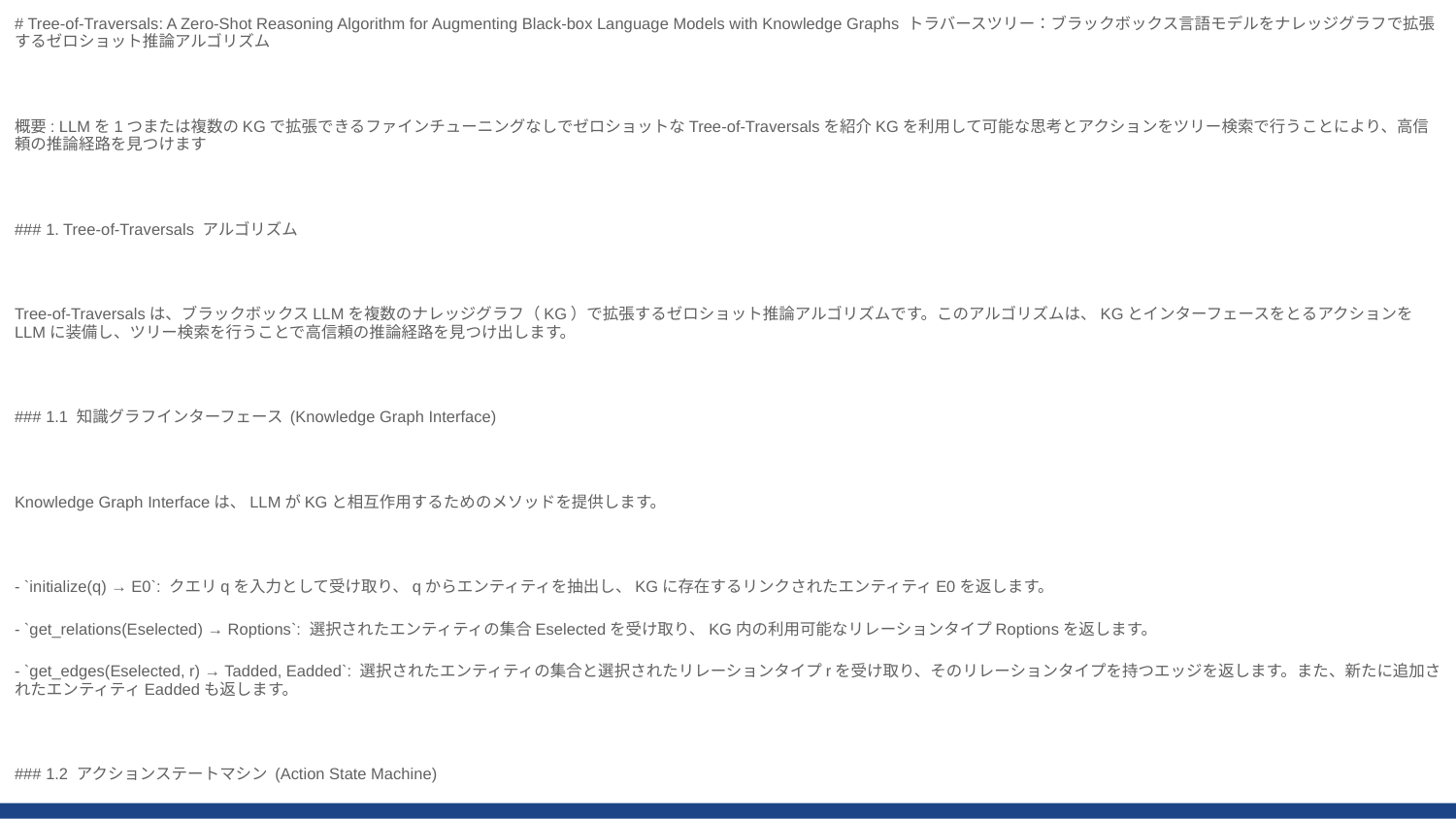

# Tree-of-Traversals: A Zero-Shot Reasoning Algorithm for Augmenting Black-box Language Models with Knowledge Graphs トラバースツリー：ブラックボックス言語モデルをナレッジグラフで拡張するゼロショット推論アルゴリズム

概要: LLMを1つまたは複数のKGで拡張できるファインチューニングなしでゼロショットなTree-of-Traversalsを紹介KGを利用して可能な思考とアクションをツリー検索で行うことにより、高信頼の推論経路を見つけます

### 1. Tree-of-Traversals アルゴリズム

Tree-of-Traversalsは、ブラックボックスLLMを複数のナレッジグラフ（KG）で拡張するゼロショット推論アルゴリズムです。このアルゴリズムは、KGとインターフェースをとるアクションをLLMに装備し、ツリー検索を行うことで高信頼の推論経路を見つけ出します。

### 1.1 知識グラフインターフェース (Knowledge Graph Interface)

Knowledge Graph Interfaceは、LLMがKGと相互作用するためのメソッドを提供します。

- `initialize(q) → E0`: クエリqを入力として受け取り、qからエンティティを抽出し、KGに存在するリンクされたエンティティE0を返します。
- `get_relations(Eselected) → Roptions`: 選択されたエンティティの集合Eselectedを受け取り、KG内の利用可能なリレーションタイプRoptionsを返します。
- `get_edges(Eselected, r) → Tadded, Eadded`: 選択されたエンティティの集合と選択されたリレーションタイプrを受け取り、そのリレーションタイプを持つエッジを返します。また、新たに追加されたエンティティEaddedも返します。

### 1.2 アクションステートマシン (Action State Machine)

Action State Machineは、LLMがKGを拡張するために取るべきアクションを定義する有限状態機械です。

- **状態**:
    - `default`: 初期状態。
    - `selecting-entities`: エンティティ選択状態。
    - `selecting-relation`: リレーション選択状態。
    - `done`: 完了状態。
- **アクション**:
    - `Think`: 思考。
    - `Answer`: 回答。
    - `ExpandKG`: KGの拡張。
    - `Select_Entities`: エンティティの選択。
    - `Select_Relation`: リレーションの選択。

### 1.3 ツリー検索アルゴリズム (Tree Search Algorithm)

このアルゴリズムは、LLMとKGインターフェースを使用してツリー検索を行い、必要な情報を取得するまでKGを繰り返し拡張します。

- **手順**:
    1. クエリqで初期化: `initialize(q)`
    2. 未探索ノードの選択: `choose_node(T)`
    3. LLMからk個のアクションをサンプリング: `sample_actions(s, k, F, P)`
    4. アクションを適用して新しい状態を生成: `transition(s, a, F)`
    5. 新しい状態を評価: `evaluate(s', P)`
    6. 答えが見つかるまでツリー検索を継続

### 2. プロンプトテンプレート

各状態で使用されるプロンプトテンプレートは、LLMに対して特定の指示を提供するために使用されます。これにより、LLMのタスクが簡略化されます。

- **default状態のプロンプト**:

    ```makefile
    クエリ: {original_query}
    現在のタスク: Think, Answer, または ExpandKGを選択してください。

    ```

- **selecting-entities状態のプロンプト**:

    ```css
    クエリ: {original_query}
    現在のタスク: 以下のエンティティから選択してください: {entities_list}

    ```

- **selecting-relation状態のプロンプト**:

    ```css
    クエリ: {original_query}
    現在のタスク: 以下のリレーションから選択してください: {relations_list}

    ```

### プロンプトの詳細な説明

### default状態のプロンプト

`default`状態では、LLMは「Think」「Answer」「ExpandKG」のいずれかのアクションを選択できます。プロンプトは以下のようになります。

```
クエリ: {original_query}
現在のタスク: Think, Answer, または ExpandKGを選択してください。

```

### selecting-entities状態のプロンプト

`selecting-entities`状態では、LLMはローカルKGサブグラフからエンティティを選択するよう指示されます。

```
クエリ: {original_query}
現在のタスク: 以下のエンティティから選択してください: {entities_list}

```

### selecting-relation状態のプロンプト

`selecting-relation`状態では、LLMは選択されたエンティティに関連するリレーションを選択するよう指示されます。

```
クエリ: {original_query}
現在のタスク: 以下のリレーションから選択してください: {relations_list}

```

### 使用例

### クエリ: "What actor played in both Inception and Interstellar?"

1. **初期化**:
    - `initialize("What actor played in both Inception and Interstellar?")` -> `E0 = {"Inception", "Interstellar"}`
2. **ノード選択とアクションのサンプリング**:
    - `choose_node(T)` -> ノード選択
    - `sample_actions(s, 3, F, P)` -> アクションサンプリング
3. **アクションの適用と評価**:
    - `transition(s, "ExpandKG", F)` -> KGの拡張
    - `evaluate(s', P)` -> 新しい状態の評価
4. **エンティティ選択**:
    - `selecting-entities`プロンプトにより、エンティティを選択
5. **リレーション選択**:
    - `selecting-relation`プロンプトにより、リレーションを選択
6. **答えの生成**:
    - `Answer`アクションにより、答えが生成されるまでツリー検索を継続